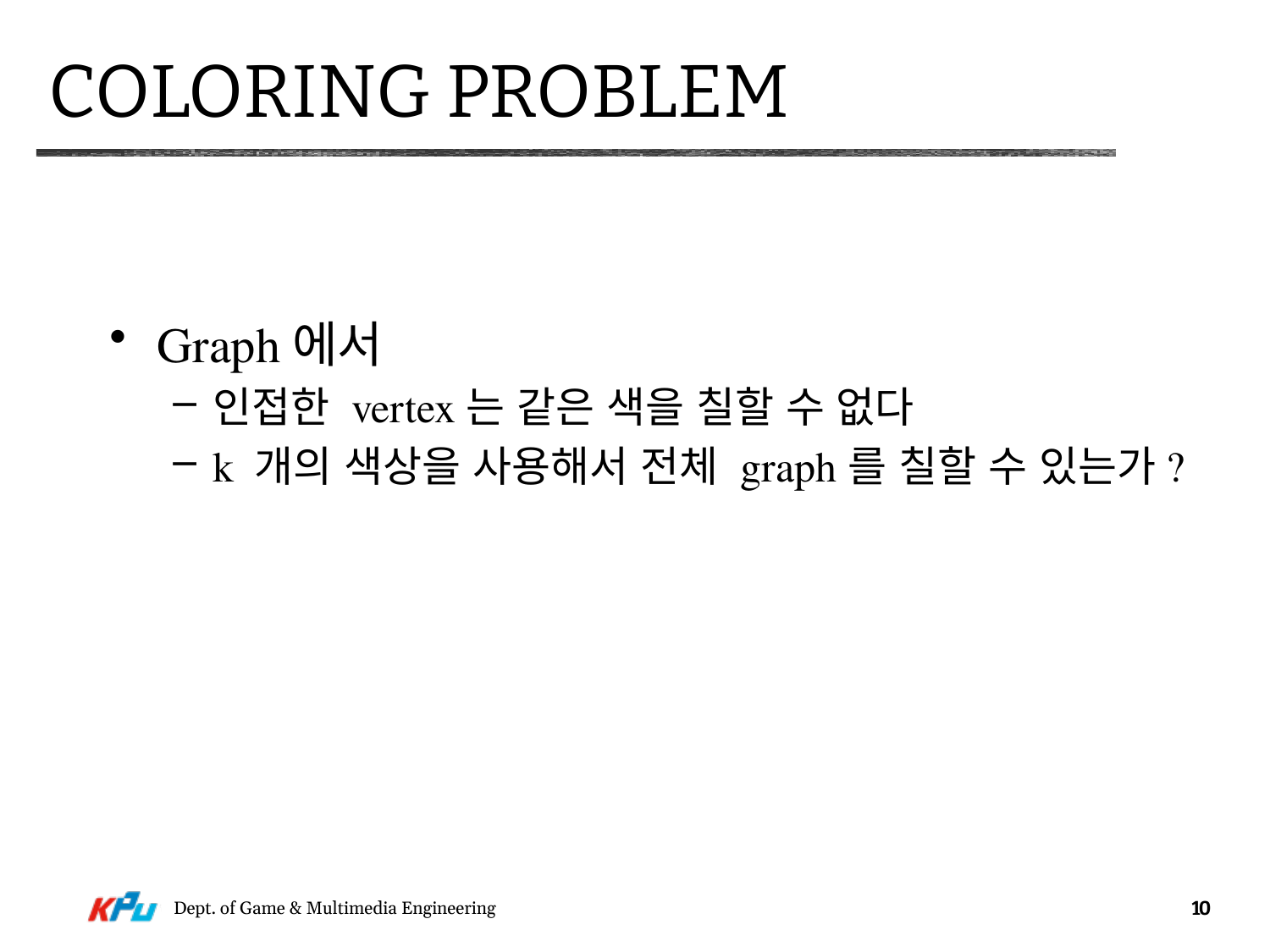

# Coloring Problem

Graph에서
인접한 vertex는 같은 색을 칠할 수 없다
k 개의 색상을 사용해서 전체 graph를 칠할 수 있는가?
Dept. of Game & Multimedia Engineering
10